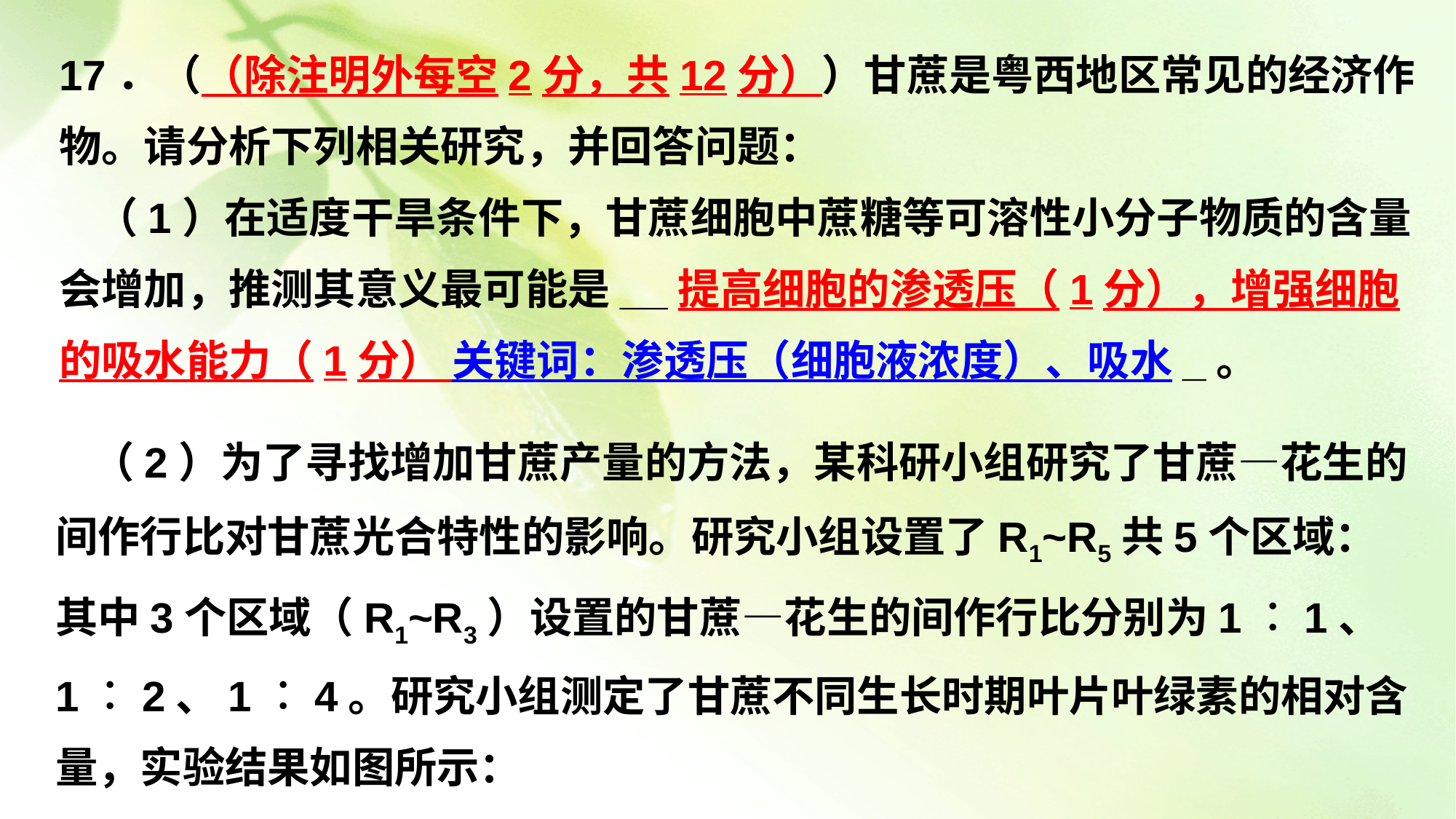

17．（（除注明外每空2分，共12分））甘蔗是粤西地区常见的经济作物。请分析下列相关研究，并回答问题：
（1）在适度干旱条件下，甘蔗细胞中蔗糖等可溶性小分子物质的含量会增加，推测其意义最可能是__提高细胞的渗透压（1分），增强细胞的吸水能力（1分） 关键词：渗透压（细胞液浓度）、吸水_。
（2）为了寻找增加甘蔗产量的方法，某科研小组研究了甘蔗—花生的间作行比对甘蔗光合特性的影响。研究小组设置了R1~R5共5个区域：其中3个区域（R1~R3）设置的甘蔗—花生的间作行比分别为1︰1、1︰2、1︰4。研究小组测定了甘蔗不同生长时期叶片叶绿素的相对含量，实验结果如图所示：